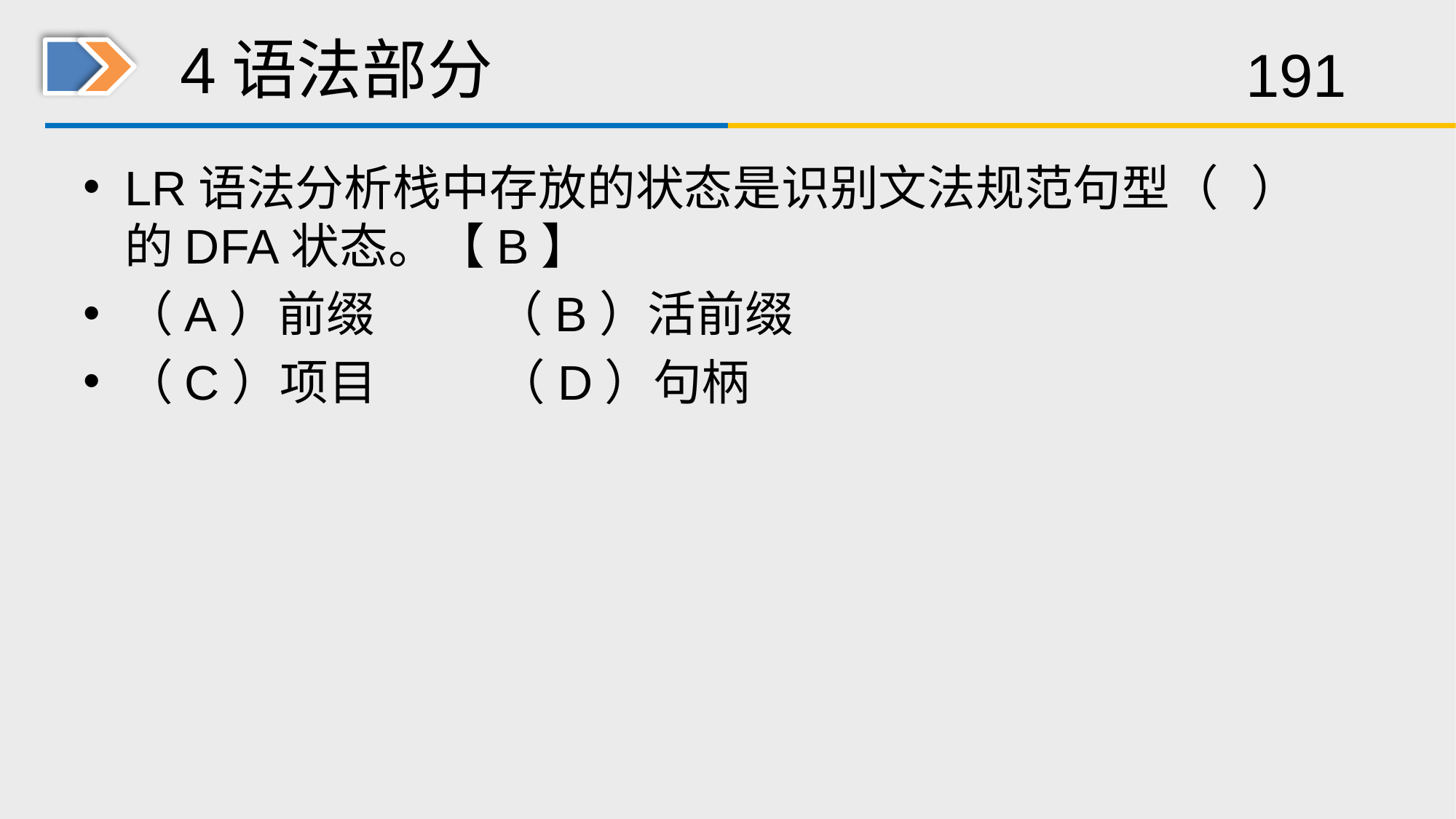

# 4语法部分
191
LR语法分析栈中存放的状态是识别文法规范句型（   ）的DFA状态。【B】
（A）前缀           （B）活前缀
（C）项目           （D）句柄